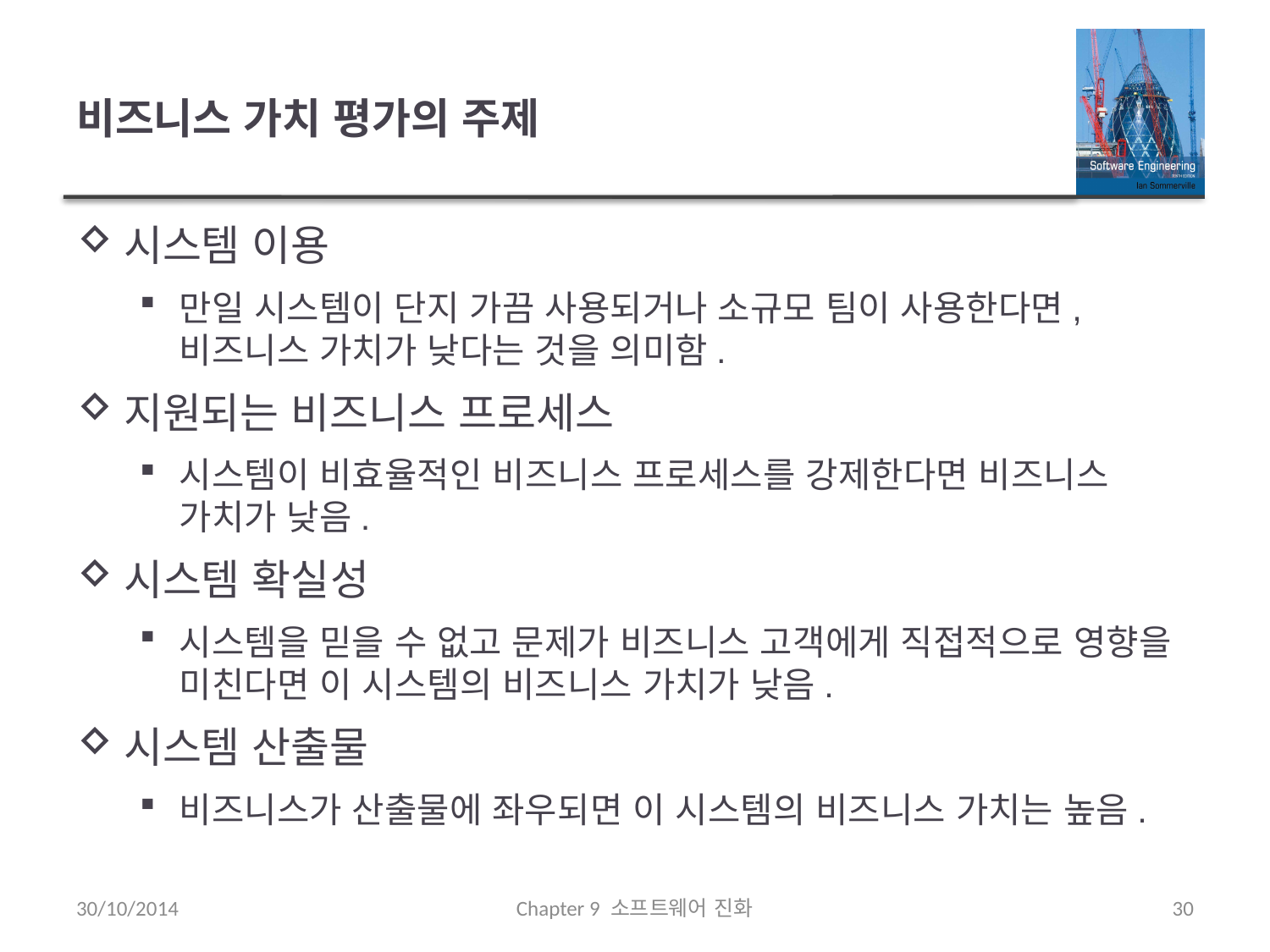

# 비즈니스 가치 평가의 주제
시스템 이용
만일 시스템이 단지 가끔 사용되거나 소규모 팀이 사용한다면, 비즈니스 가치가 낮다는 것을 의미함.
지원되는 비즈니스 프로세스
시스템이 비효율적인 비즈니스 프로세스를 강제한다면 비즈니스 가치가 낮음.
시스템 확실성
시스템을 믿을 수 없고 문제가 비즈니스 고객에게 직접적으로 영향을 미친다면 이 시스템의 비즈니스 가치가 낮음.
시스템 산출물
비즈니스가 산출물에 좌우되면 이 시스템의 비즈니스 가치는 높음.

30/10/2014
Chapter 9 소프트웨어 진화
30